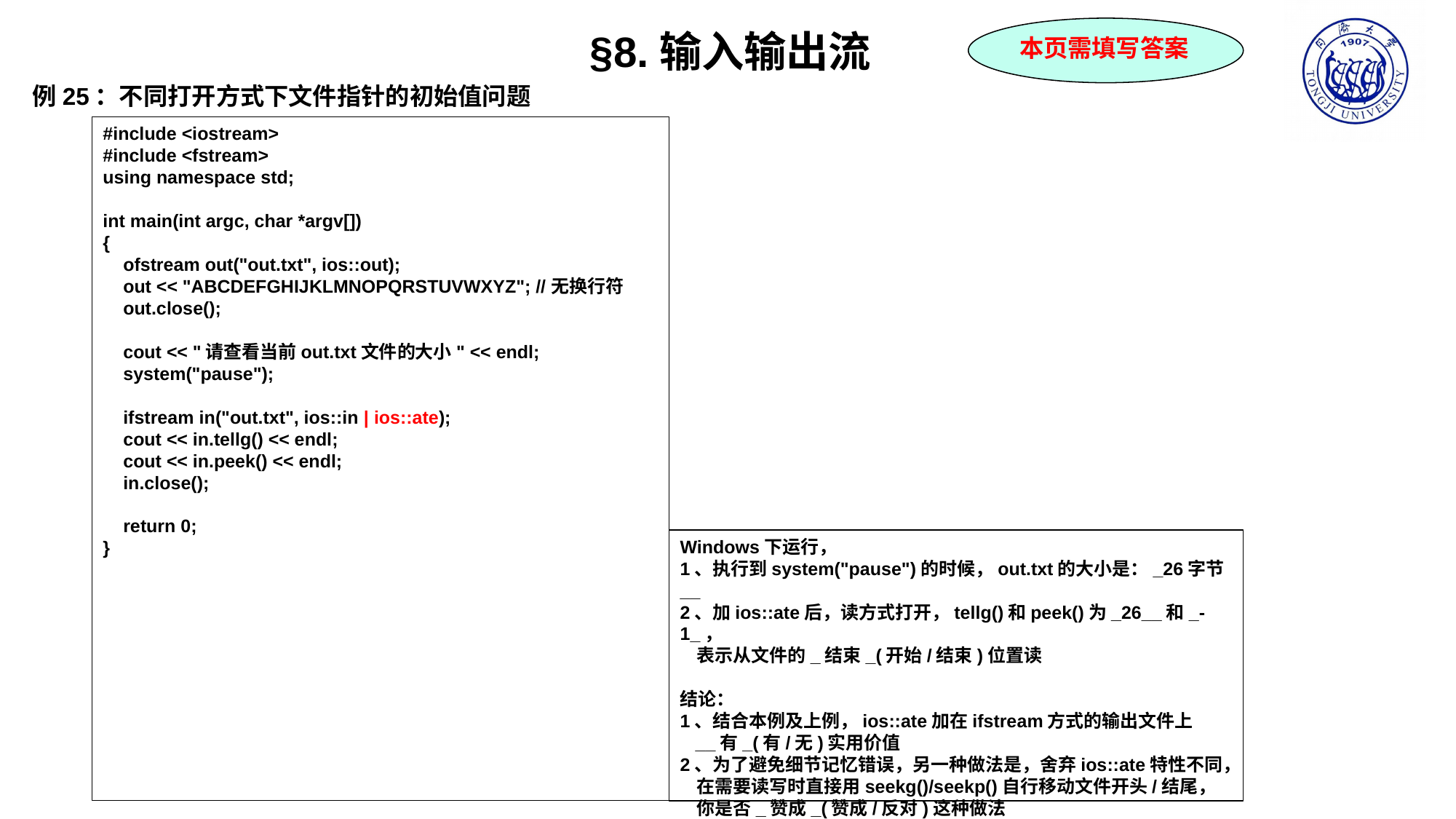

本页需填写答案
§8.输入输出流
例25：不同打开方式下文件指针的初始值问题
#include <iostream>
#include <fstream>
using namespace std;

int main(int argc, char *argv[])
{
    ofstream out("out.txt", ios::out);
    out << "ABCDEFGHIJKLMNOPQRSTUVWXYZ"; //无换行符
    out.close();

    cout << "请查看当前out.txt文件的大小" << endl;
    system("pause");

    ifstream in("out.txt", ios::in | ios::ate);
    cout << in.tellg() << endl;
    cout << in.peek() << endl;
    in.close();

    return 0;
}
Windows下运行，
1、执行到system("pause")的时候，out.txt的大小是：_26字节__
2、加ios::ate后，读方式打开，tellg()和peek()为_26__和_-1_，
   表示从文件的_结束_(开始/结束)位置读

结论：
1、结合本例及上例，ios::ate加在ifstream方式的输出文件上
   __有_(有/无)实用价值
2、为了避免细节记忆错误，另一种做法是，舍弃ios::ate特性不同，
   在需要读写时直接用seekg()/seekp()自行移动文件开头/结尾，
   你是否_赞成_(赞成/反对)这种做法